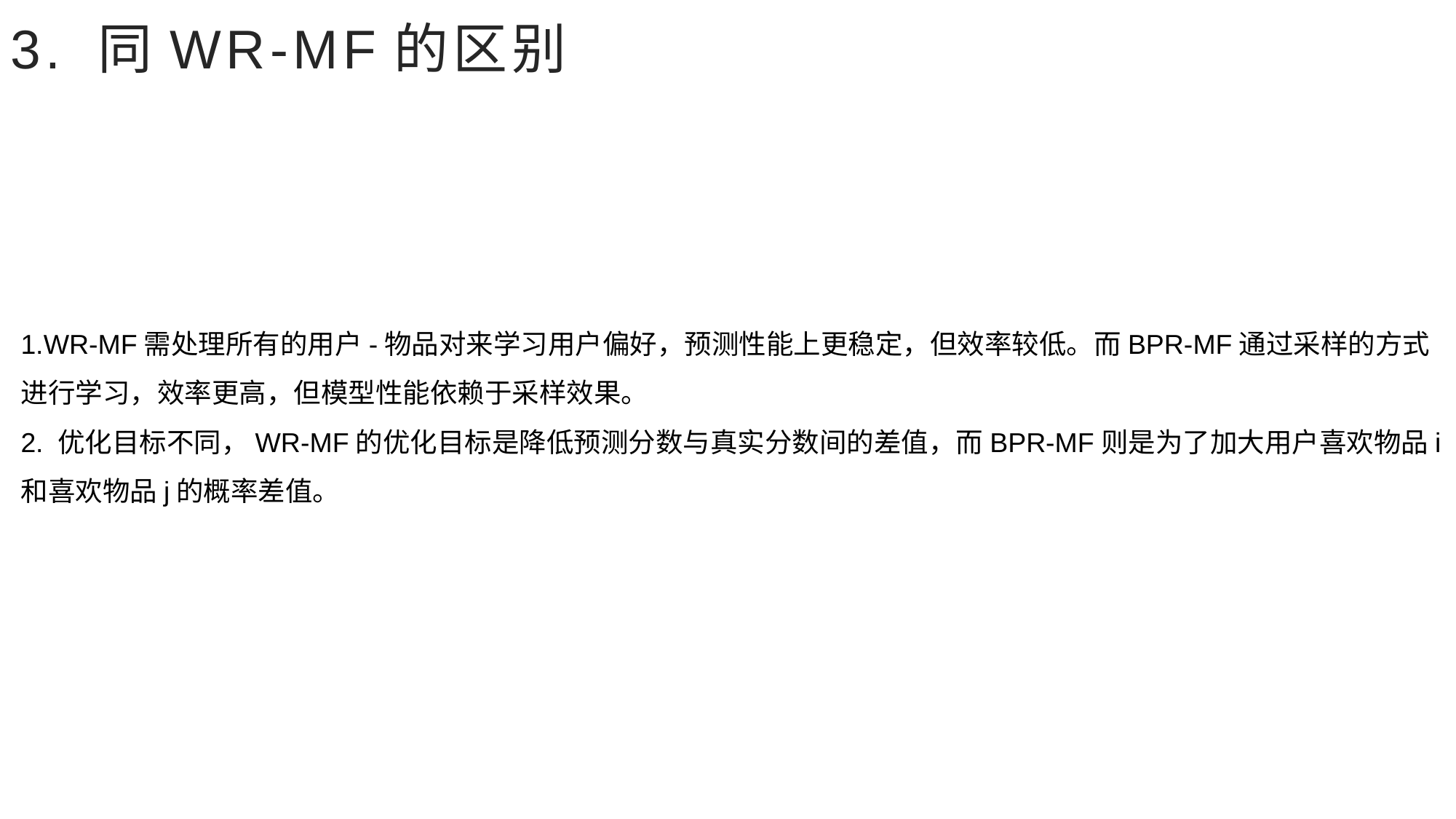

# 3. 同WR-MF的区别
1.WR-MF需处理所有的用户-物品对来学习用户偏好，预测性能上更稳定，但效率较低。而BPR-MF通过采样的方式进行学习，效率更高，但模型性能依赖于采样效果。
2. 优化目标不同，WR-MF的优化目标是降低预测分数与真实分数间的差值，而BPR-MF则是为了加大用户喜欢物品i和喜欢物品j的概率差值。